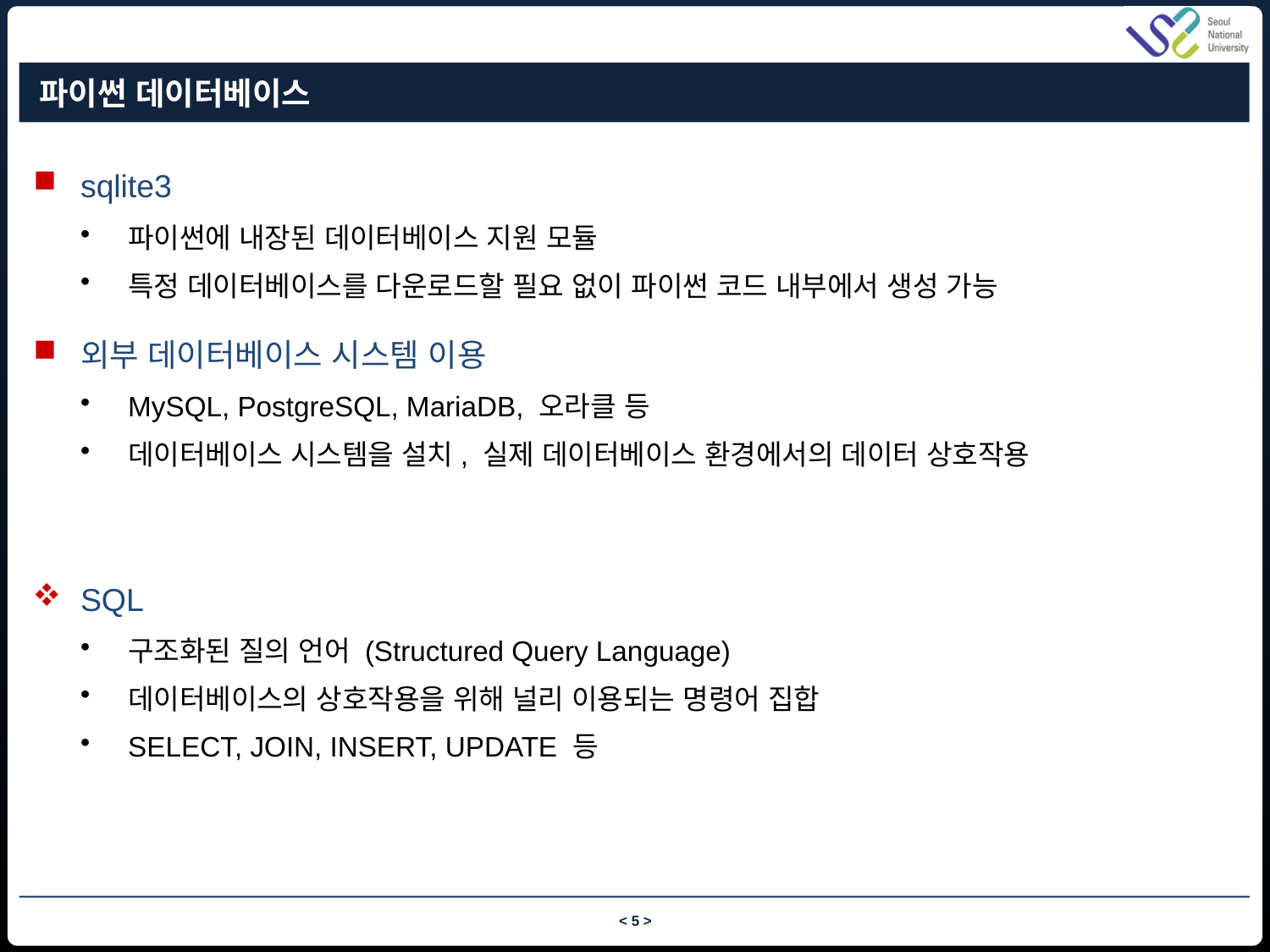

# 파이썬 데이터베이스
sqlite3
파이썬에 내장된 데이터베이스 지원 모듈
특정 데이터베이스를 다운로드할 필요 없이 파이썬 코드 내부에서 생성 가능
외부 데이터베이스 시스템 이용
MySQL, PostgreSQL, MariaDB, 오라클 등
데이터베이스 시스템을 설치, 실제 데이터베이스 환경에서의 데이터 상호작용

SQL
구조화된 질의 언어 (Structured Query Language)
데이터베이스의 상호작용을 위해 널리 이용되는 명령어 집합
SELECT, JOIN, INSERT, UPDATE 등